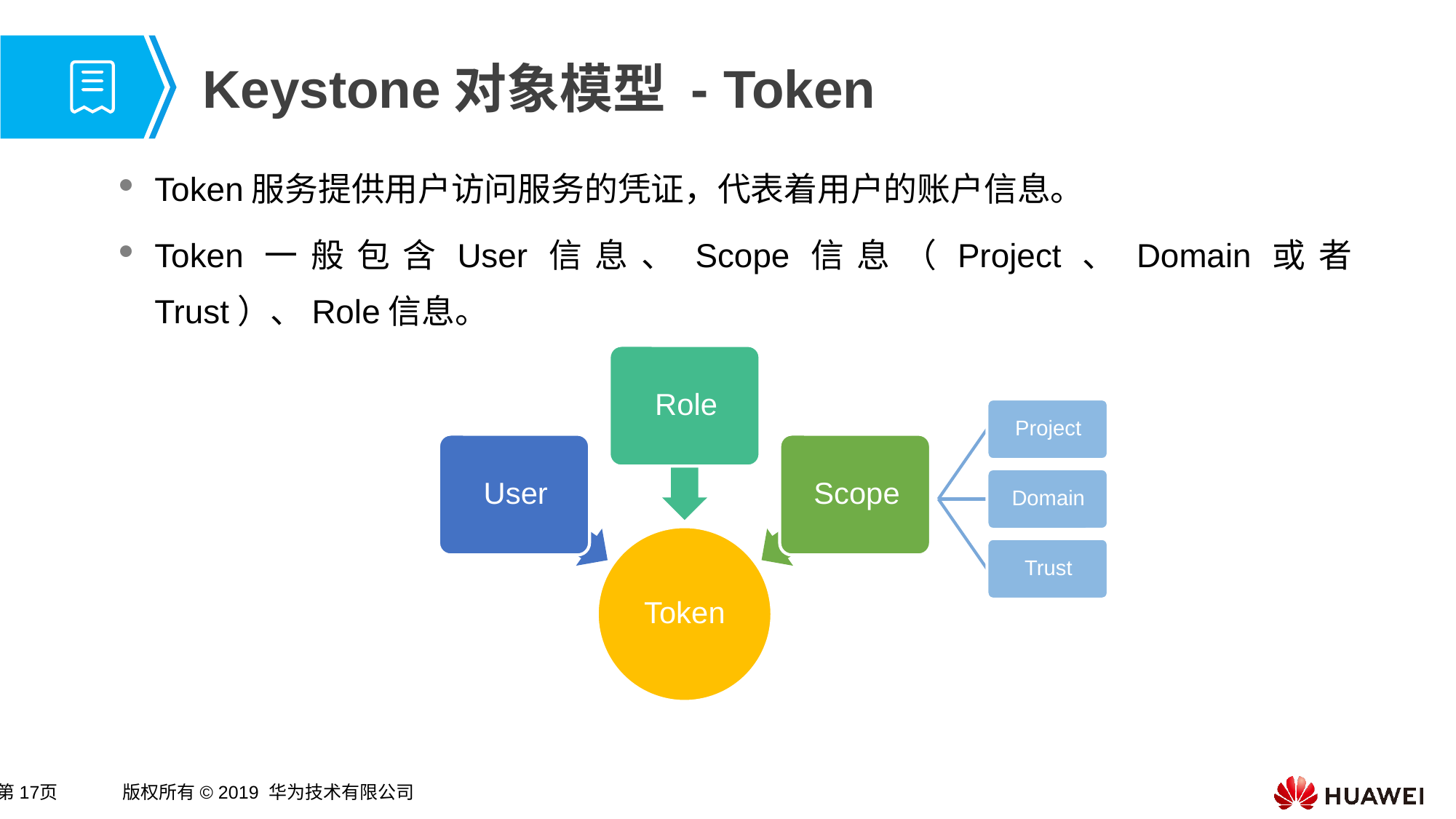

# Keystone对象模型 - Token
Token服务提供用户访问服务的凭证，代表着用户的账户信息。
Token一般包含User信息、Scope信息（Project、Domain或者Trust）、Role信息。
Token
User
Role
Scope

Project

Domain

Trust